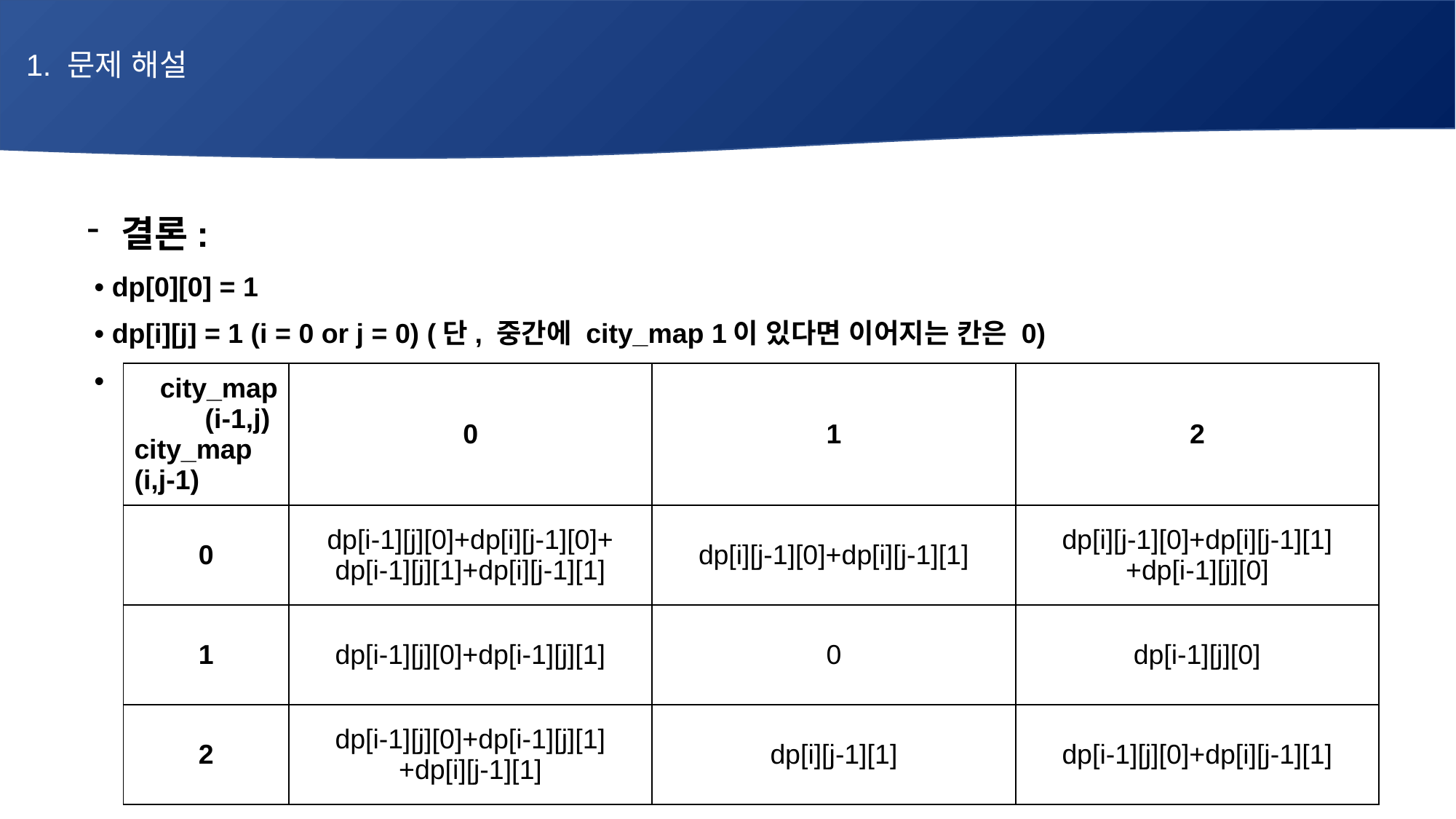

1. 문제 해설
결론:
 • dp[0][0] = 1
 • dp[i][j] = 1 (i = 0 or j = 0) (단, 중간에 city_map 1이 있다면 이어지는 칸은 0)
 •
| city\_map (i-1,j) city\_map (i,j-1) | 0 | 1 | 2 |
| --- | --- | --- | --- |
| 0 | dp[i-1][j][0]+dp[i][j-1][0]+ dp[i-1][j][1]+dp[i][j-1][1] | dp[i][j-1][0]+dp[i][j-1][1] | dp[i][j-1][0]+dp[i][j-1][1] +dp[i-1][j][0] |
| 1 | dp[i-1][j][0]+dp[i-1][j][1] | 0 | dp[i-1][j][0] |
| 2 | dp[i-1][j][0]+dp[i-1][j][1] +dp[i][j-1][1] | dp[i][j-1][1] | dp[i-1][j][0]+dp[i][j-1][1] |